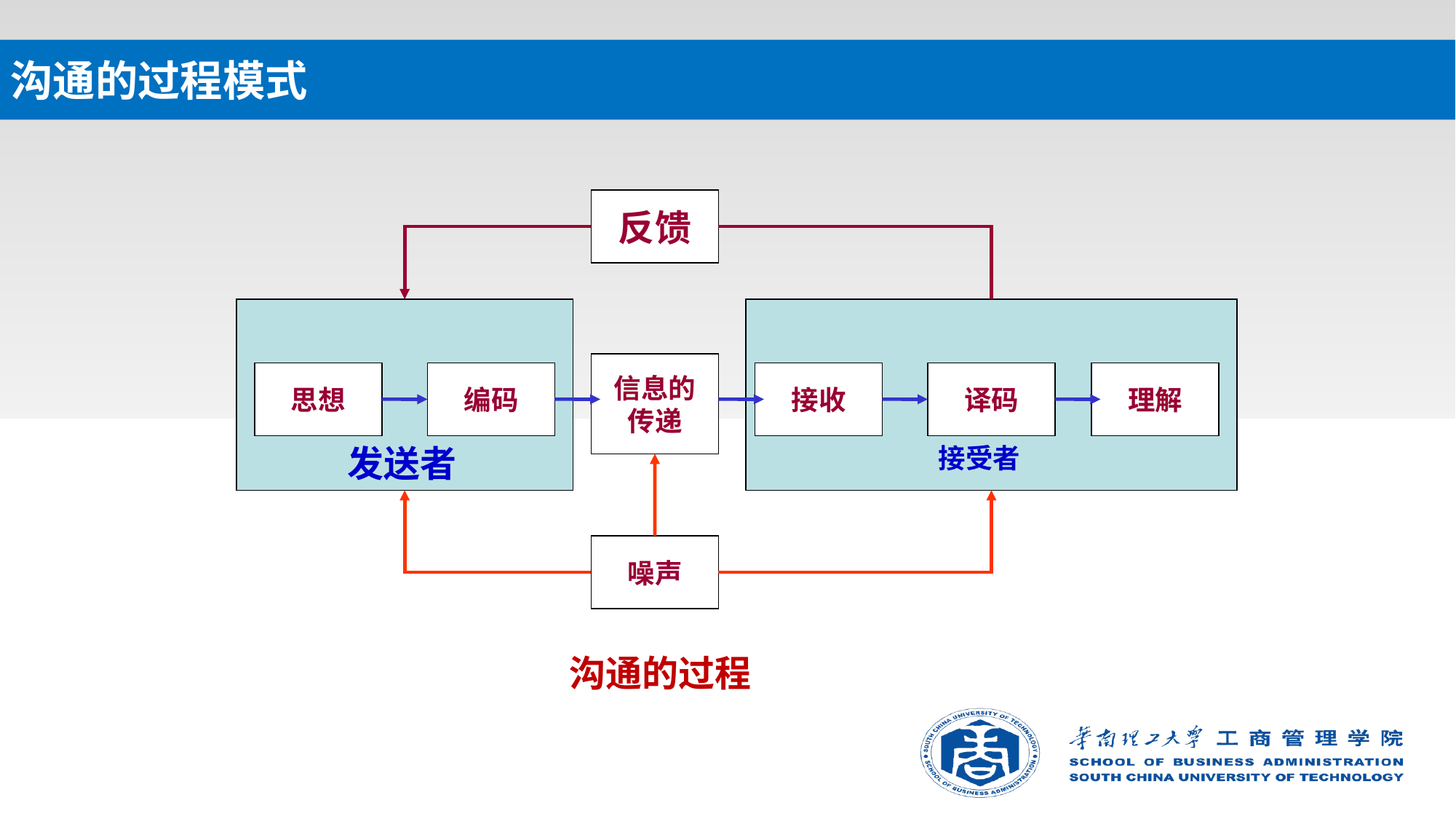

# 沟通的过程模式
反馈

信息的
传递
思想
编码
接收
译码
理解

发送者
接受者

噪声
沟通的过程